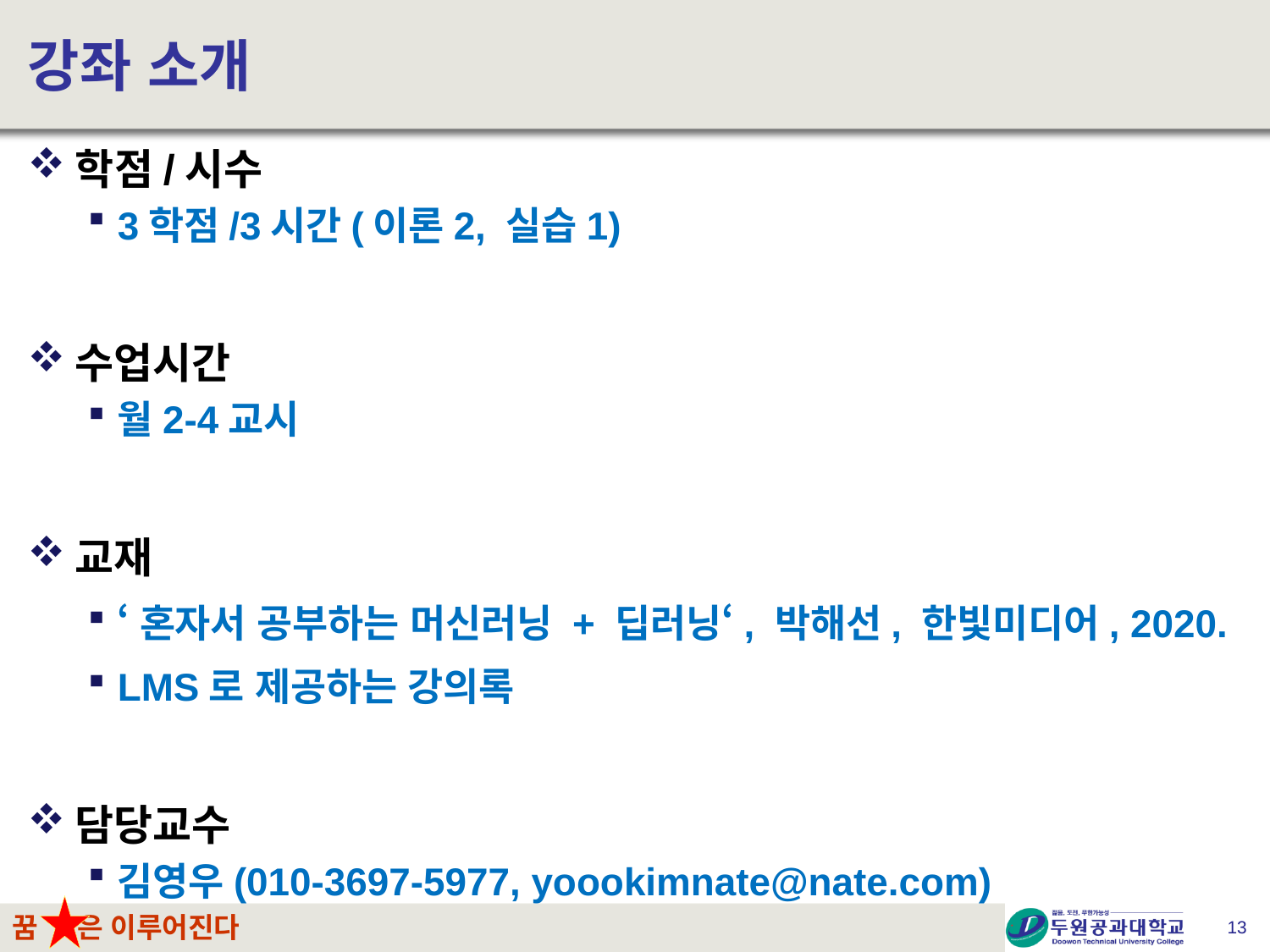

# 강좌 소개
학점/시수
3학점/3시간(이론2, 실습1)

수업시간
월2-4교시

교재
‘혼자서 공부하는 머신러닝 + 딥러닝‘, 박해선, 한빛미디어, 2020.
LMS로 제공하는 강의록

담당교수
김영우(010-3697-5977, yoookimnate@nate.com)
13